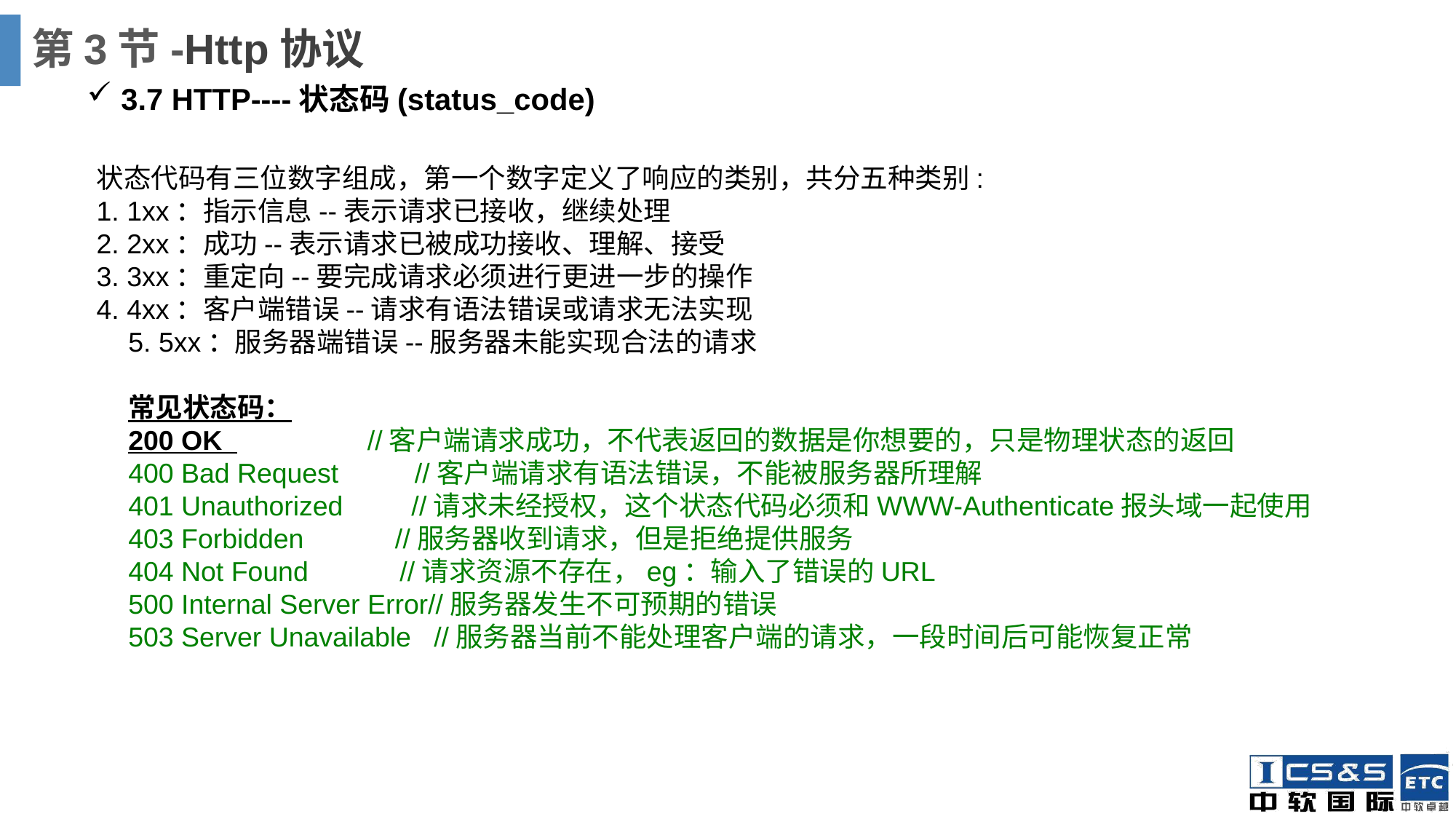

# 第3节-Http协议
3.7 HTTP----状态码(status_code)
状态代码有三位数字组成，第一个数字定义了响应的类别，共分五种类别:1. 1xx：指示信息--表示请求已接收，继续处理2. 2xx：成功--表示请求已被成功接收、理解、接受3. 3xx：重定向--要完成请求必须进行更进一步的操作4. 4xx：客户端错误--请求有语法错误或请求无法实现5. 5xx：服务器端错误--服务器未能实现合法的请求
常见状态码：200 OK                   //客户端请求成功，不代表返回的数据是你想要的，只是物理状态的返回400 Bad Request          //客户端请求有语法错误，不能被服务器所理解401 Unauthorized         //请求未经授权，这个状态代码必须和WWW-Authenticate报头域一起使用 403 Forbidden            //服务器收到请求，但是拒绝提供服务404 Not Found            //请求资源不存在，eg：输入了错误的URL500 Internal Server Error//服务器发生不可预期的错误503 Server Unavailable   //服务器当前不能处理客户端的请求，一段时间后可能恢复正常